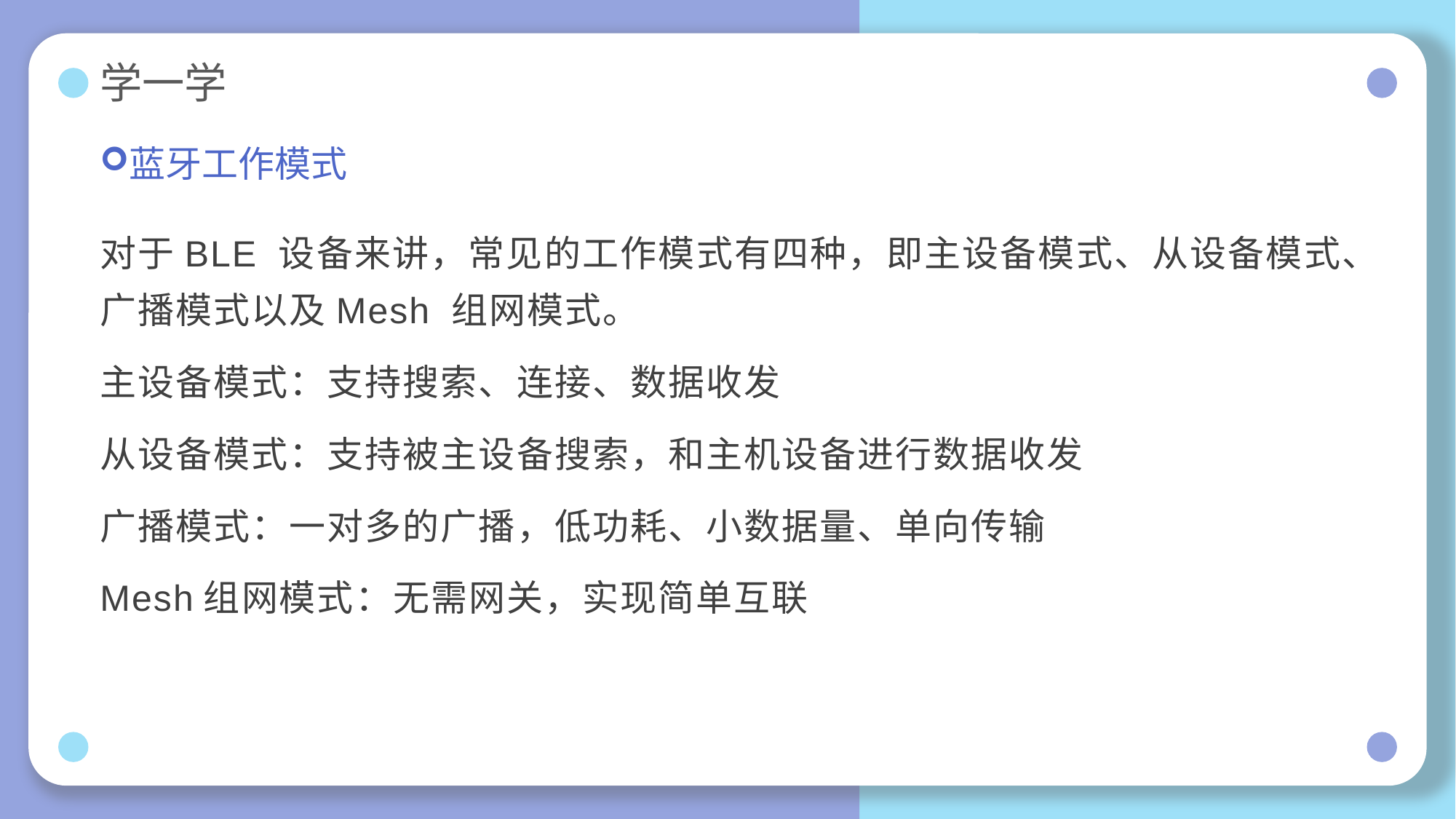

# 学一学
蓝牙工作模式
对于BLE 设备来讲，常见的工作模式有四种，即主设备模式、从设备模式、广播模式以及Mesh 组网模式。
主设备模式：支持搜索、连接、数据收发
从设备模式：支持被主设备搜索，和主机设备进行数据收发
广播模式：一对多的广播，低功耗、小数据量、单向传输
Mesh组网模式：无需网关，实现简单互联